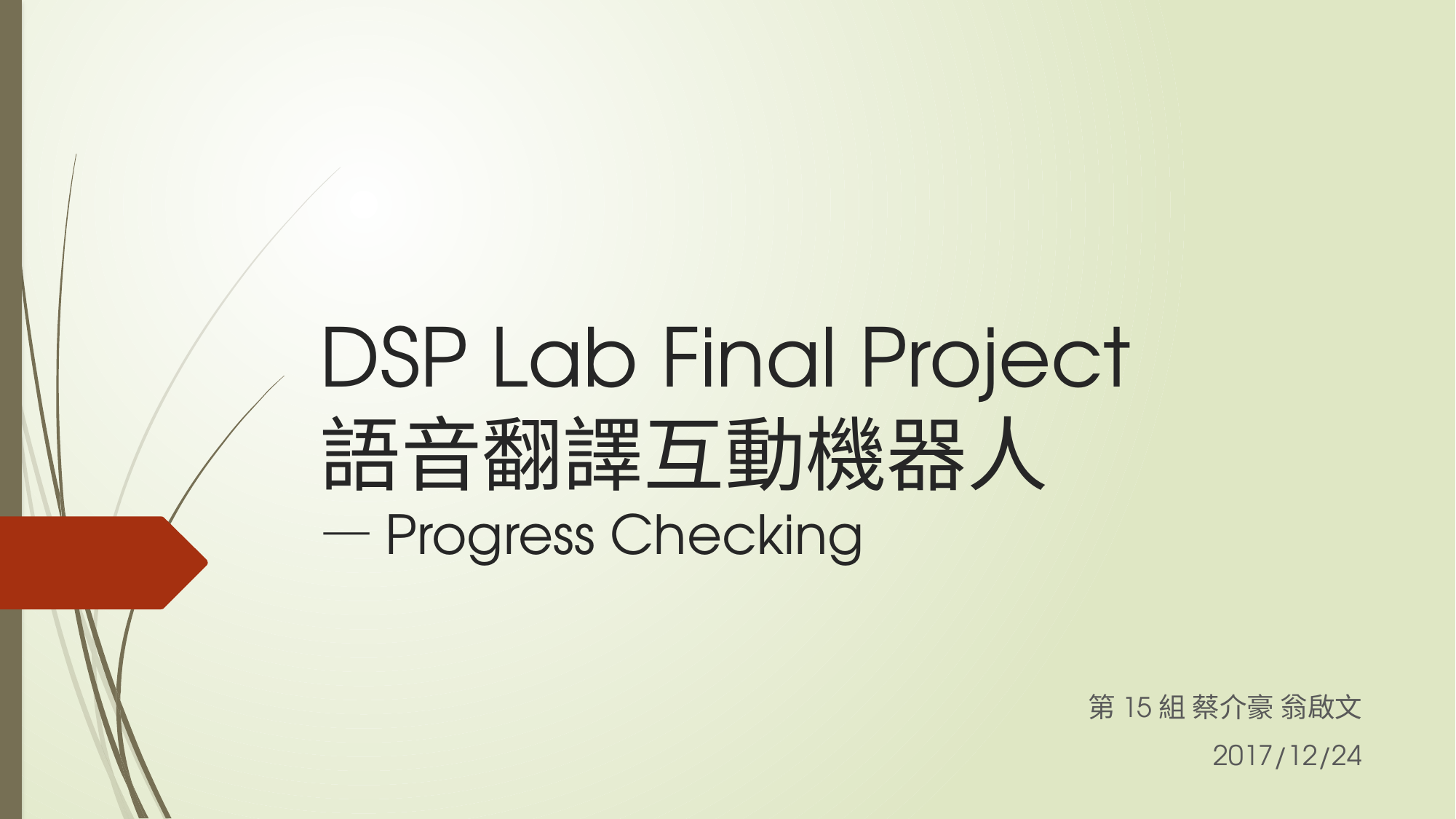

# DSP Lab Final Project 語音翻譯互動機器人 —Progress Checking
第15組 蔡介豪 翁啟文
2017/12/24